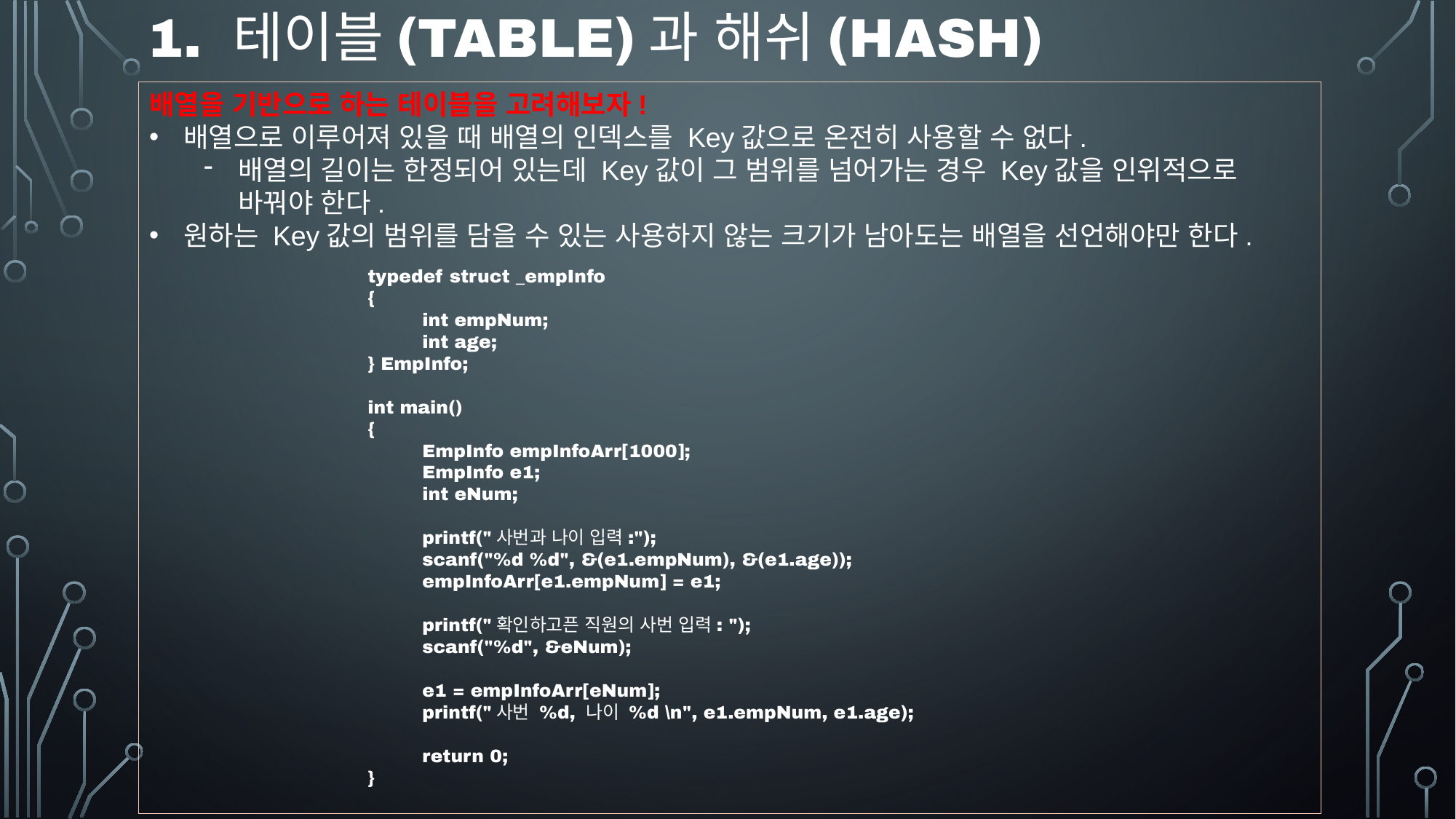

# 1. 테이블(Table)과 해쉬(Hash)
배열을 기반으로 하는 테이블을 고려해보자!
배열으로 이루어져 있을 때 배열의 인덱스를 Key값으로 온전히 사용할 수 없다.
배열의 길이는 한정되어 있는데 Key값이 그 범위를 넘어가는 경우 Key값을 인위적으로 바꿔야 한다.
원하는 Key값의 범위를 담을 수 있는 사용하지 않는 크기가 남아도는 배열을 선언해야만 한다.

typedef struct _empInfo
{
int empNum;
int age;
} EmpInfo;

int main()
{
EmpInfo empInfoArr[1000];
EmpInfo e1;
int eNum;

printf("사번과 나이 입력:");
scanf("%d %d", &(e1.empNum), &(e1.age));
empInfoArr[e1.empNum] = e1;

printf("확인하고픈 직원의 사번 입력: ");
scanf("%d", &eNum);

e1 = empInfoArr[eNum];
printf("사번 %d, 나이 %d \n", e1.empNum, e1.age);

return 0;
}